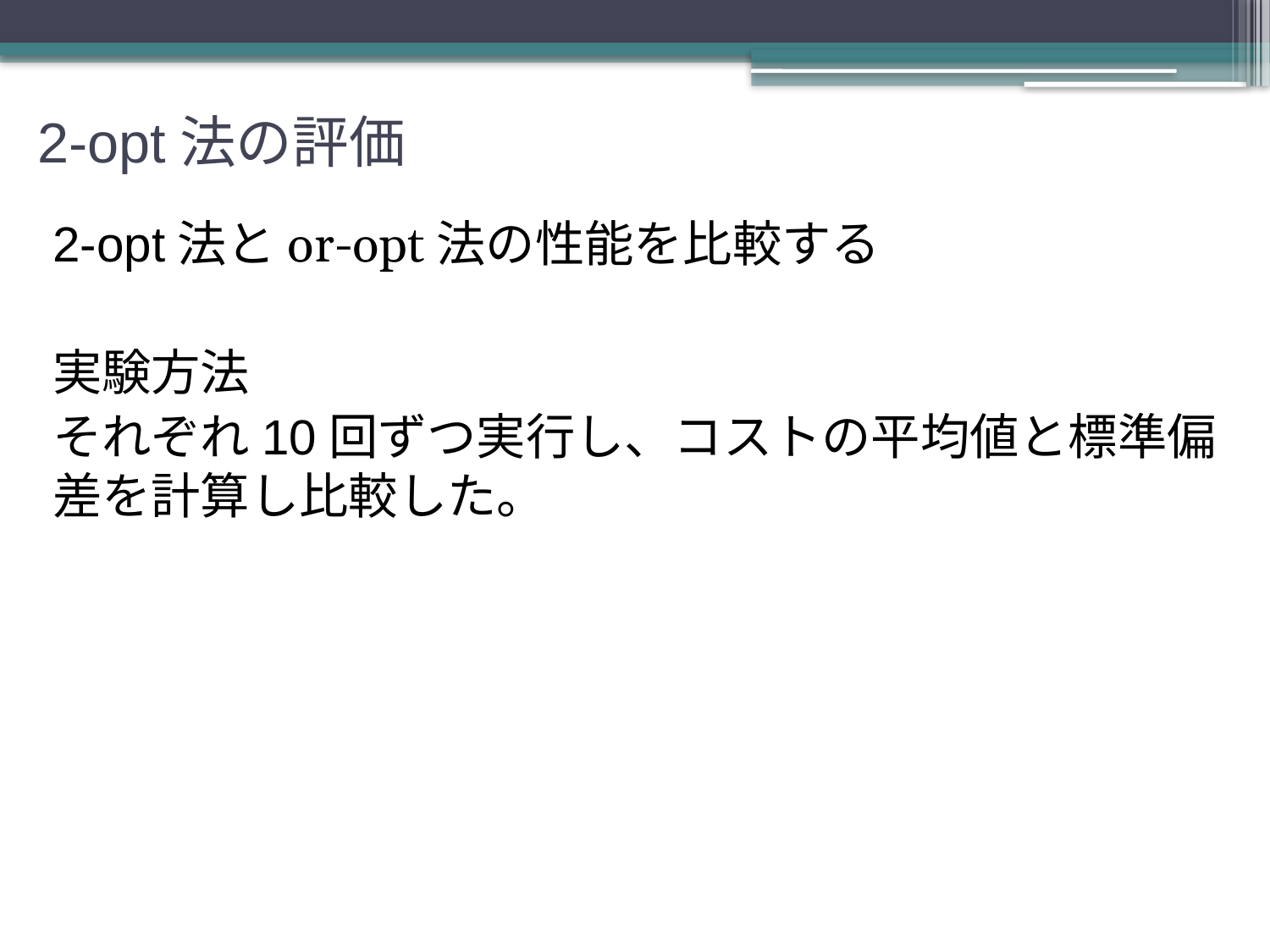

# 2-opt法の評価
2-opt法とor-opt法の性能を比較する

実験方法
それぞれ10回ずつ実行し、コストの平均値と標準偏差を計算し比較した。